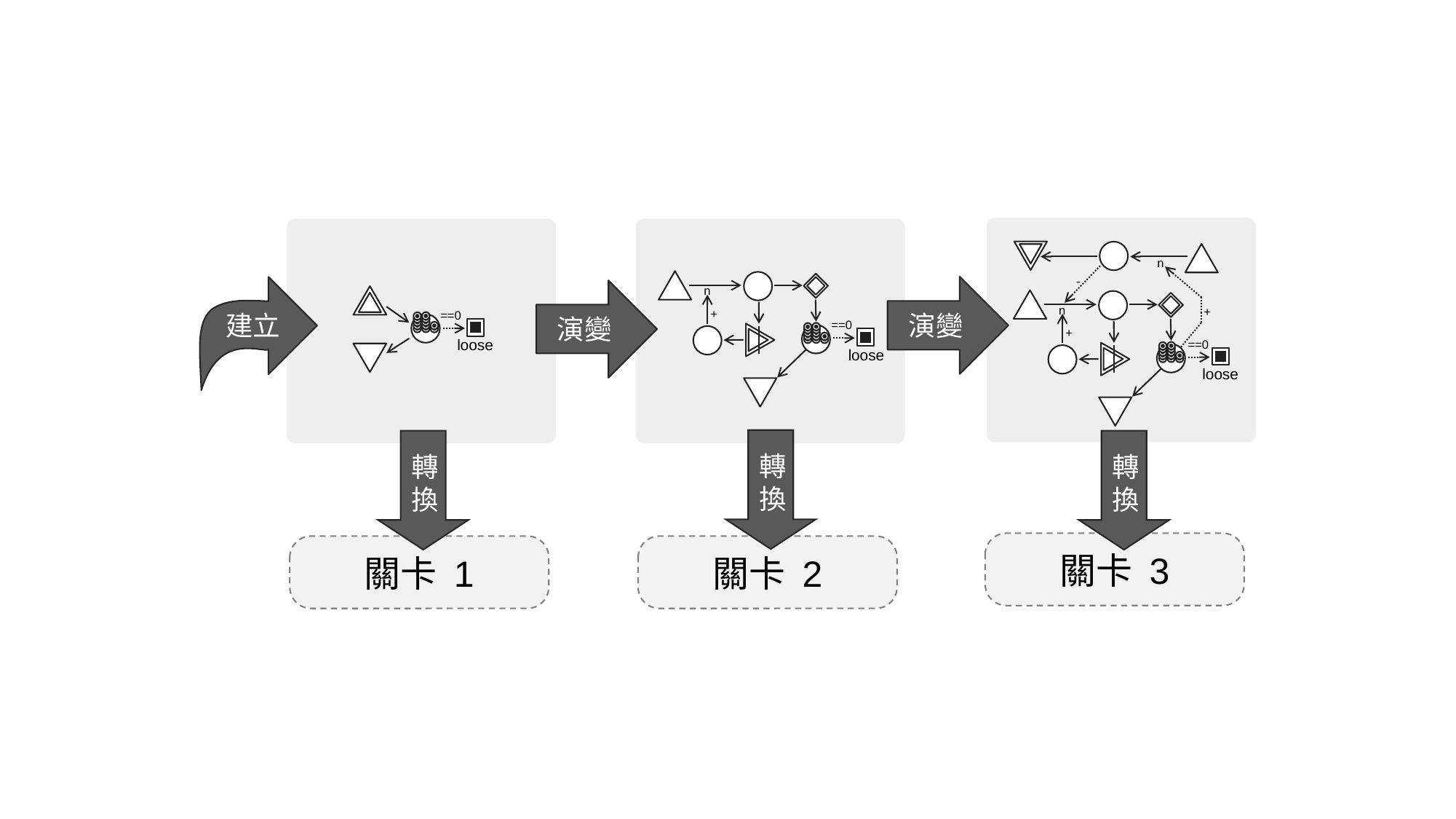

n
-

演變

建立

n
演變

n
+
+
==0
==0

loose
+

loose
==0

loose

轉換
轉換
轉換
關卡 3
關卡 1
關卡 2